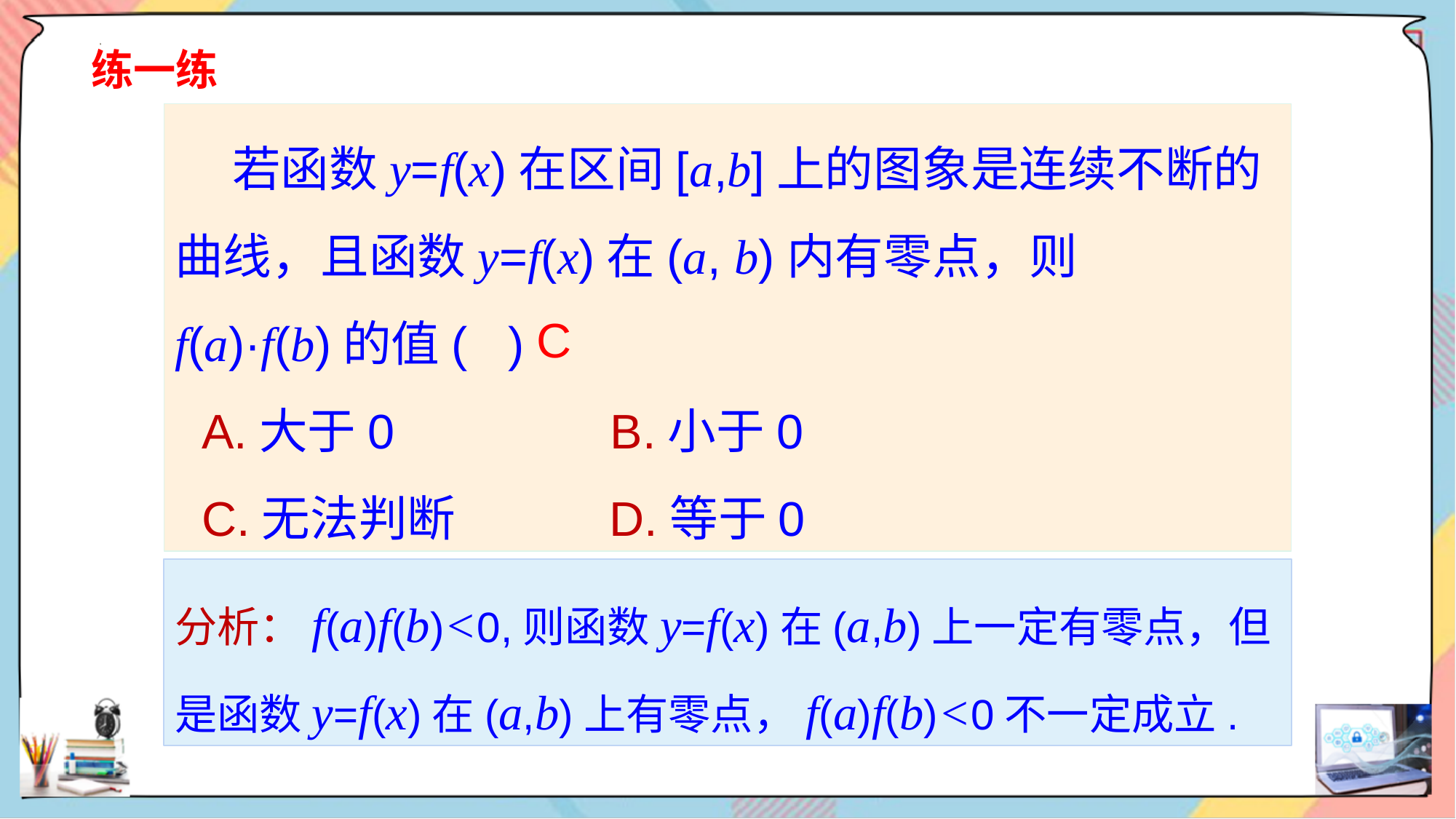

练一练
     若函数y=f(x)在区间[a,b]上的图象是连续不断的曲线，且函数y=f(x)在(a, b)内有零点，则
f(a)·f(b)的值(   )
  A.大于0                B.小于0
  C.无法判断             D.等于0
C
分析：f(a)f(b)<0,则函数y=f(x)在(a,b)上一定有零点，但是函数y=f(x)在(a,b)上有零点，f(a)f(b)<0不一定成立.